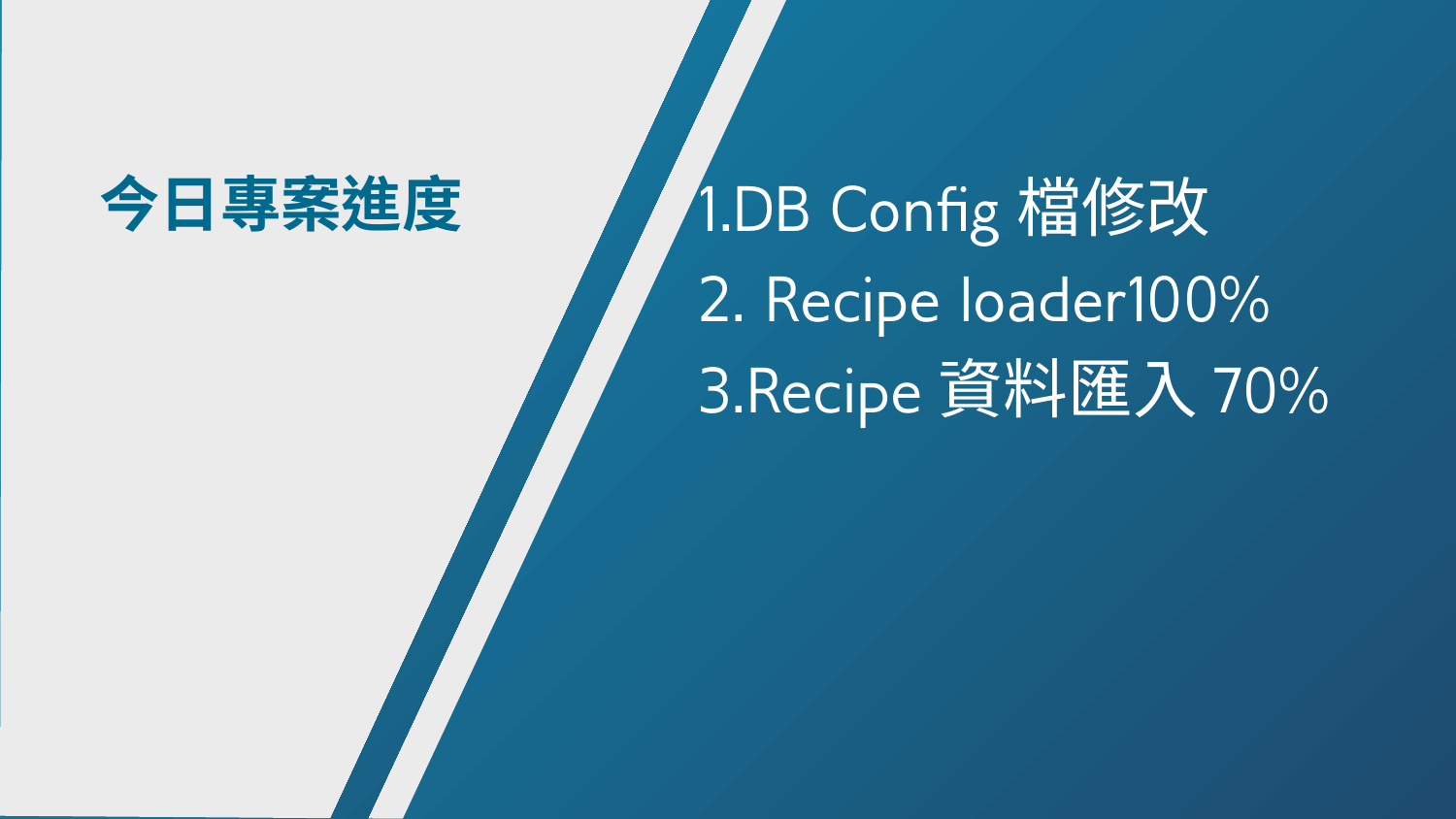

今日專案進度
1.DB Config檔修改
2. Recipe loader100%
3.Recipe資料匯入70%